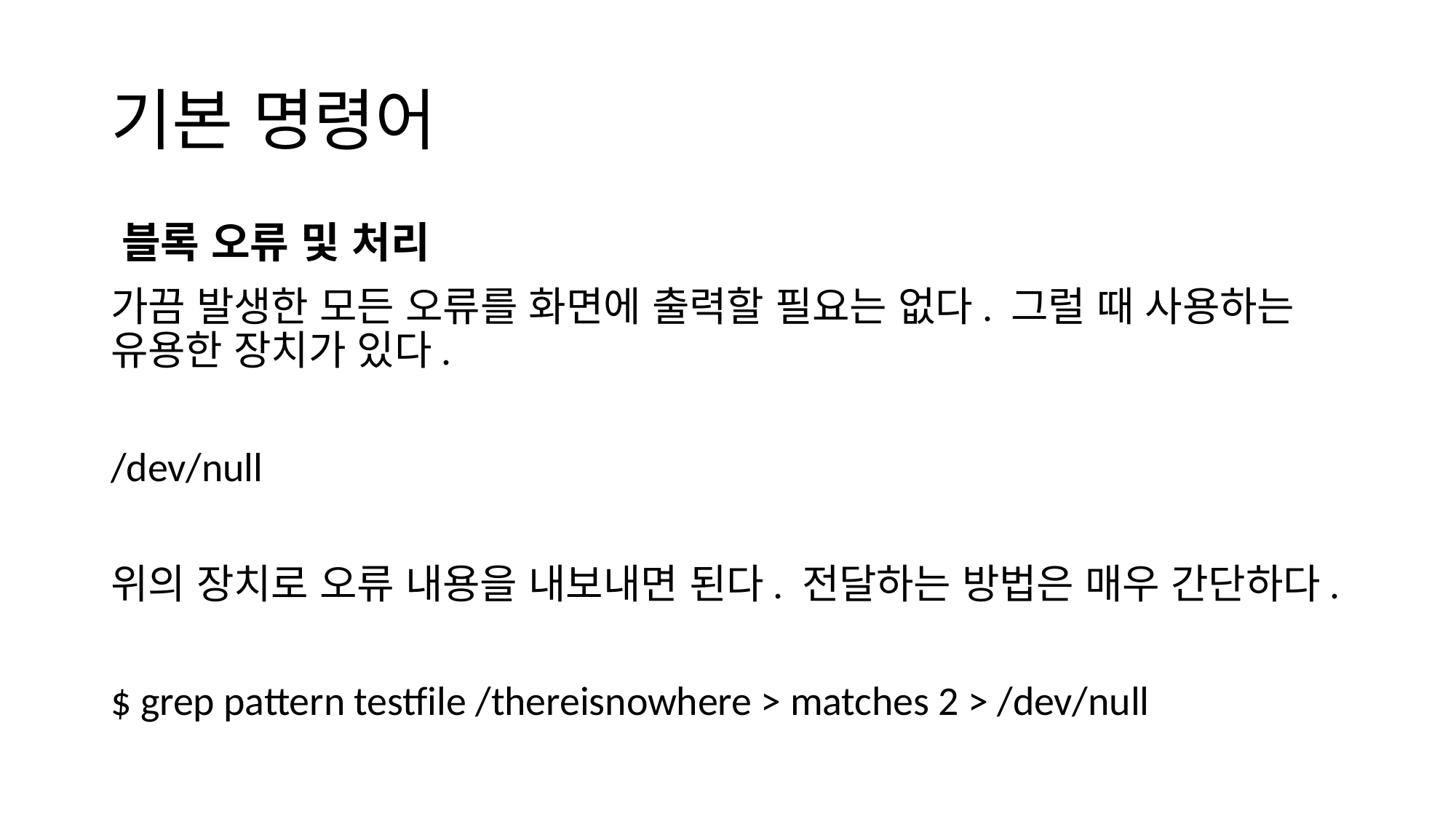

# 기본 명령어
블록 오류 및 처리
가끔 발생한 모든 오류를 화면에 출력할 필요는 없다. 그럴 때 사용하는 유용한 장치가 있다.

/dev/null

위의 장치로 오류 내용을 내보내면 된다. 전달하는 방법은 매우 간단하다.

$ grep pattern testfile /thereisnowhere > matches 2 > /dev/null